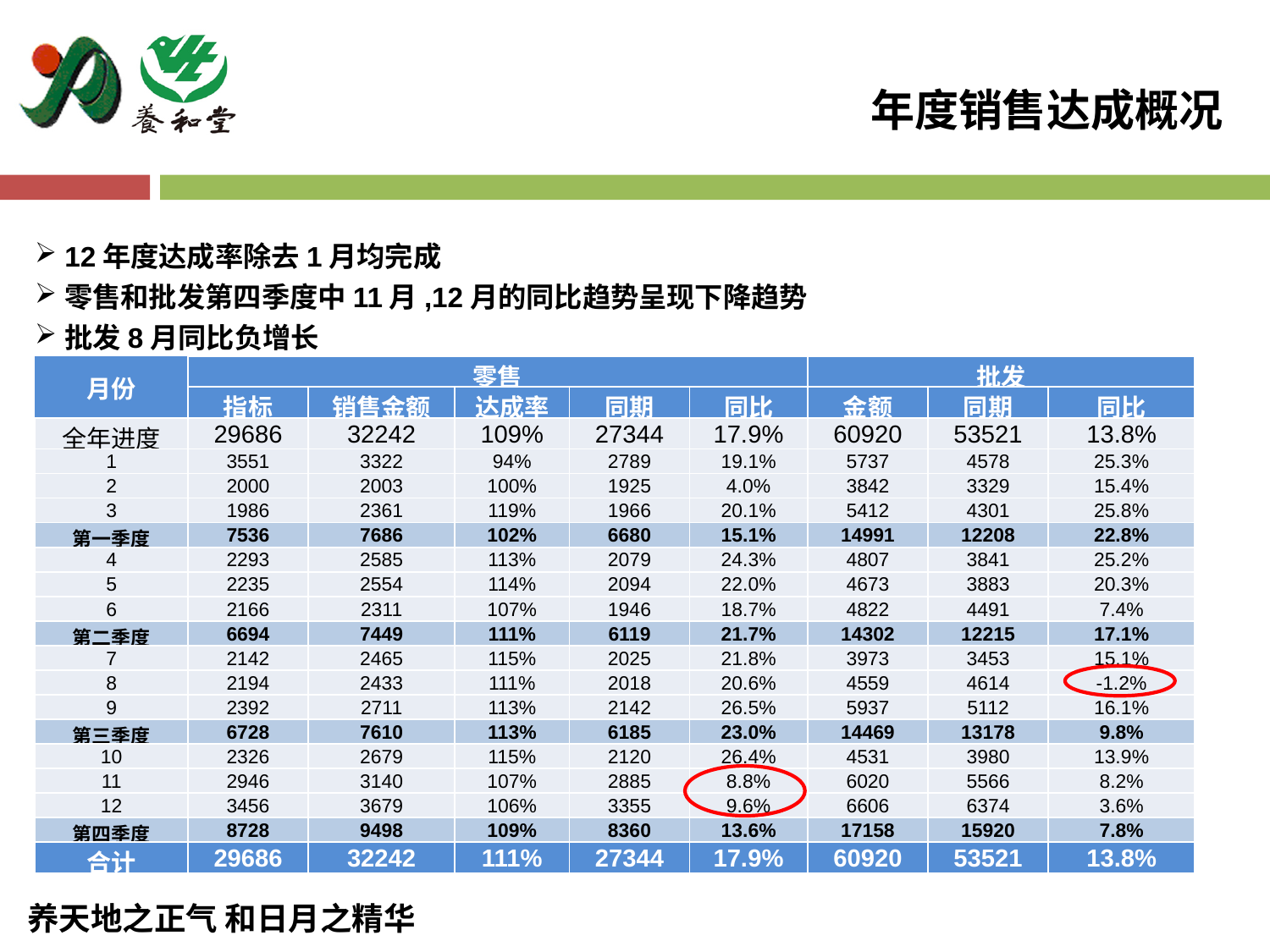

年度销售达成概况
12年度达成率除去1月均完成
零售和批发第四季度中11月,12月的同比趋势呈现下降趋势
批发8月同比负增长
| 月份 | 零售 |  |  |  |  | 批发 |  |  |
| --- | --- | --- | --- | --- | --- | --- | --- | --- |
|  | 指标 | 销售金额 | 达成率 | 同期 | 同比 | 金额 | 同期 | 同比 |
| 全年进度 | 29686 | 32242 | 109% | 27344 | 17.9% | 60920 | 53521 | 13.8% |
| 1 | 3551 | 3322 | 94% | 2789 | 19.1% | 5737 | 4578 | 25.3% |
| 2 | 2000 | 2003 | 100% | 1925 | 4.0% | 3842 | 3329 | 15.4% |
| 3 | 1986 | 2361 | 119% | 1966 | 20.1% | 5412 | 4301 | 25.8% |
| 第一季度 | 7536 | 7686 | 102% | 6680 | 15.1% | 14991 | 12208 | 22.8% |
| 4 | 2293 | 2585 | 113% | 2079 | 24.3% | 4807 | 3841 | 25.2% |
| 5 | 2235 | 2554 | 114% | 2094 | 22.0% | 4673 | 3883 | 20.3% |
| 6 | 2166 | 2311 | 107% | 1946 | 18.7% | 4822 | 4491 | 7.4% |
| 第二季度 | 6694 | 7449 | 111% | 6119 | 21.7% | 14302 | 12215 | 17.1% |
| 7 | 2142 | 2465 | 115% | 2025 | 21.8% | 3973 | 3453 | 15.1% |
| 8 | 2194 | 2433 | 111% | 2018 | 20.6% | 4559 | 4614 | -1.2% |
| 9 | 2392 | 2711 | 113% | 2142 | 26.5% | 5937 | 5112 | 16.1% |
| 第三季度 | 6728 | 7610 | 113% | 6185 | 23.0% | 14469 | 13178 | 9.8% |
| 10 | 2326 | 2679 | 115% | 2120 | 26.4% | 4531 | 3980 | 13.9% |
| 11 | 2946 | 3140 | 107% | 2885 | 8.8% | 6020 | 5566 | 8.2% |
| 12 | 3456 | 3679 | 106% | 3355 | 9.6% | 6606 | 6374 | 3.6% |
| 第四季度 | 8728 | 9498 | 109% | 8360 | 13.6% | 17158 | 15920 | 7.8% |
| 合计 | 29686 | 32242 | 111% | 27344 | 17.9% | 60920 | 53521 | 13.8% |